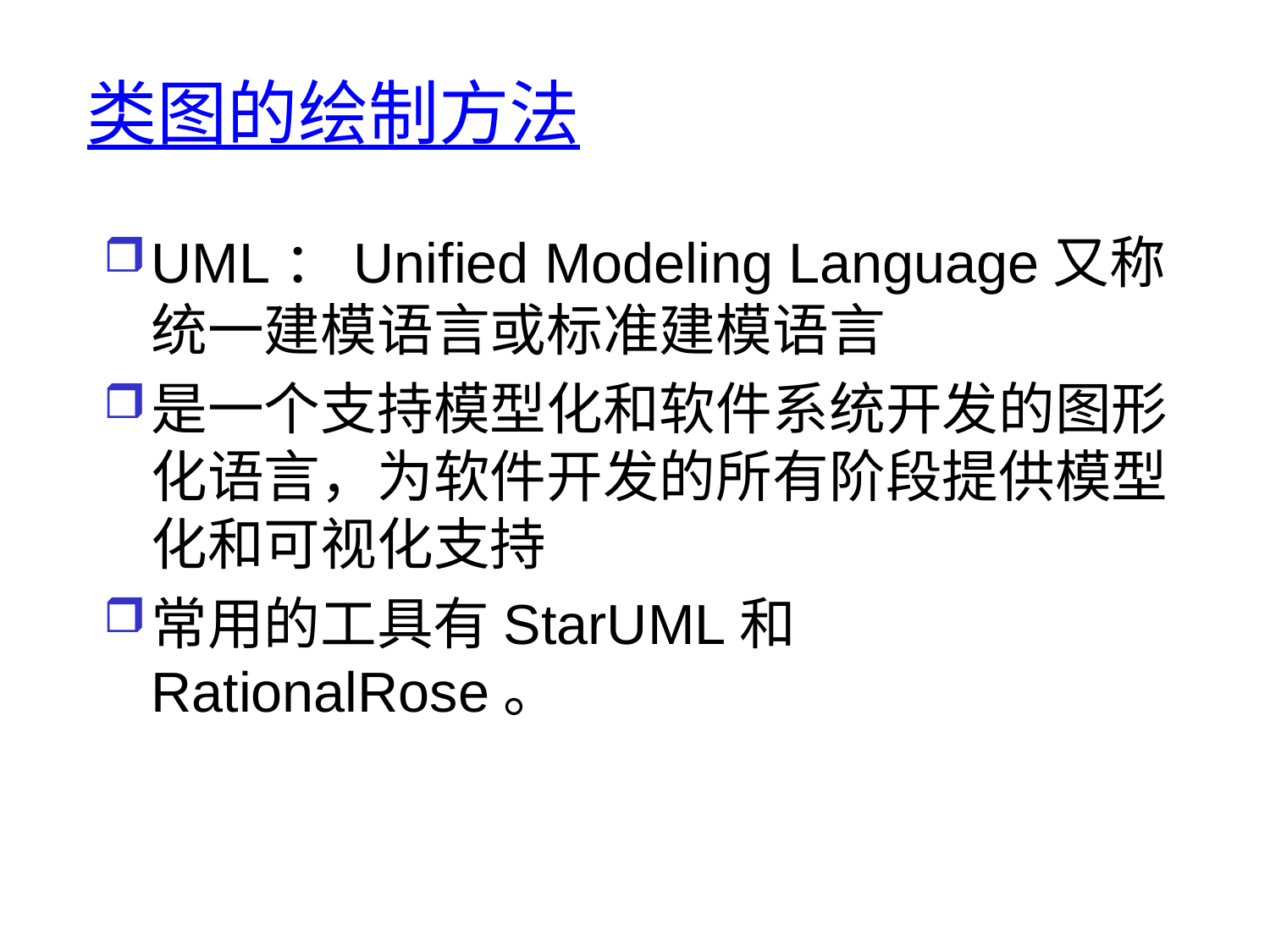

# 类图的绘制方法
UML：Unified Modeling Language又称统一建模语言或标准建模语言
是一个支持模型化和软件系统开发的图形化语言，为软件开发的所有阶段提供模型化和可视化支持
常用的工具有StarUML和RationalRose。